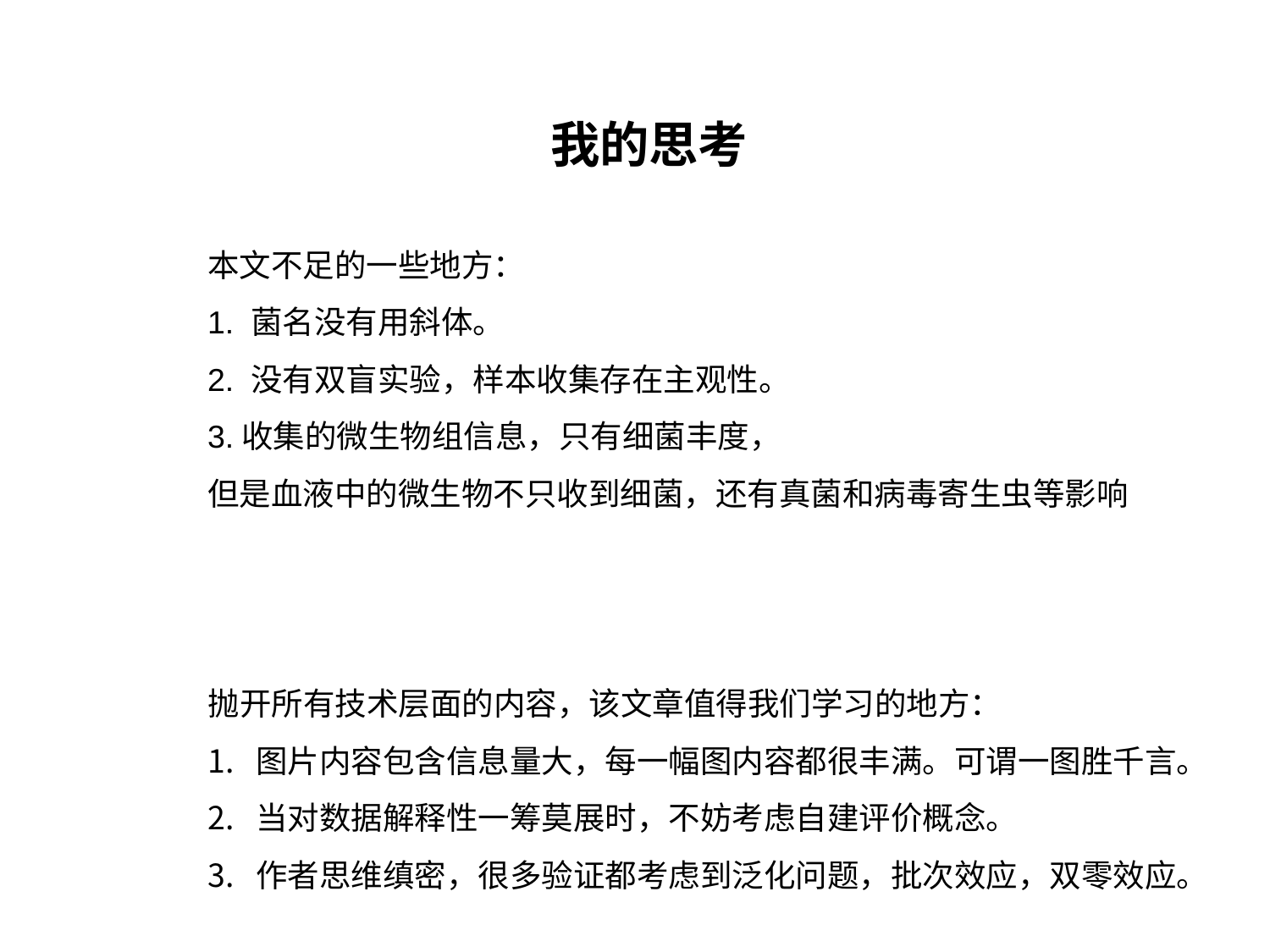

我的思考

本文不足的一些地方：
1. 菌名没有用斜体。
2. 没有双盲实验，样本收集存在主观性。
3.收集的微生物组信息，只有细菌丰度，
但是血液中的微生物不只收到细菌，还有真菌和病毒寄生虫等影响
抛开所有技术层面的内容，该文章值得我们学习的地方：
图片内容包含信息量大，每一幅图内容都很丰满。可谓一图胜千言。
当对数据解释性一筹莫展时，不妨考虑自建评价概念。
作者思维缜密，很多验证都考虑到泛化问题，批次效应，双零效应。